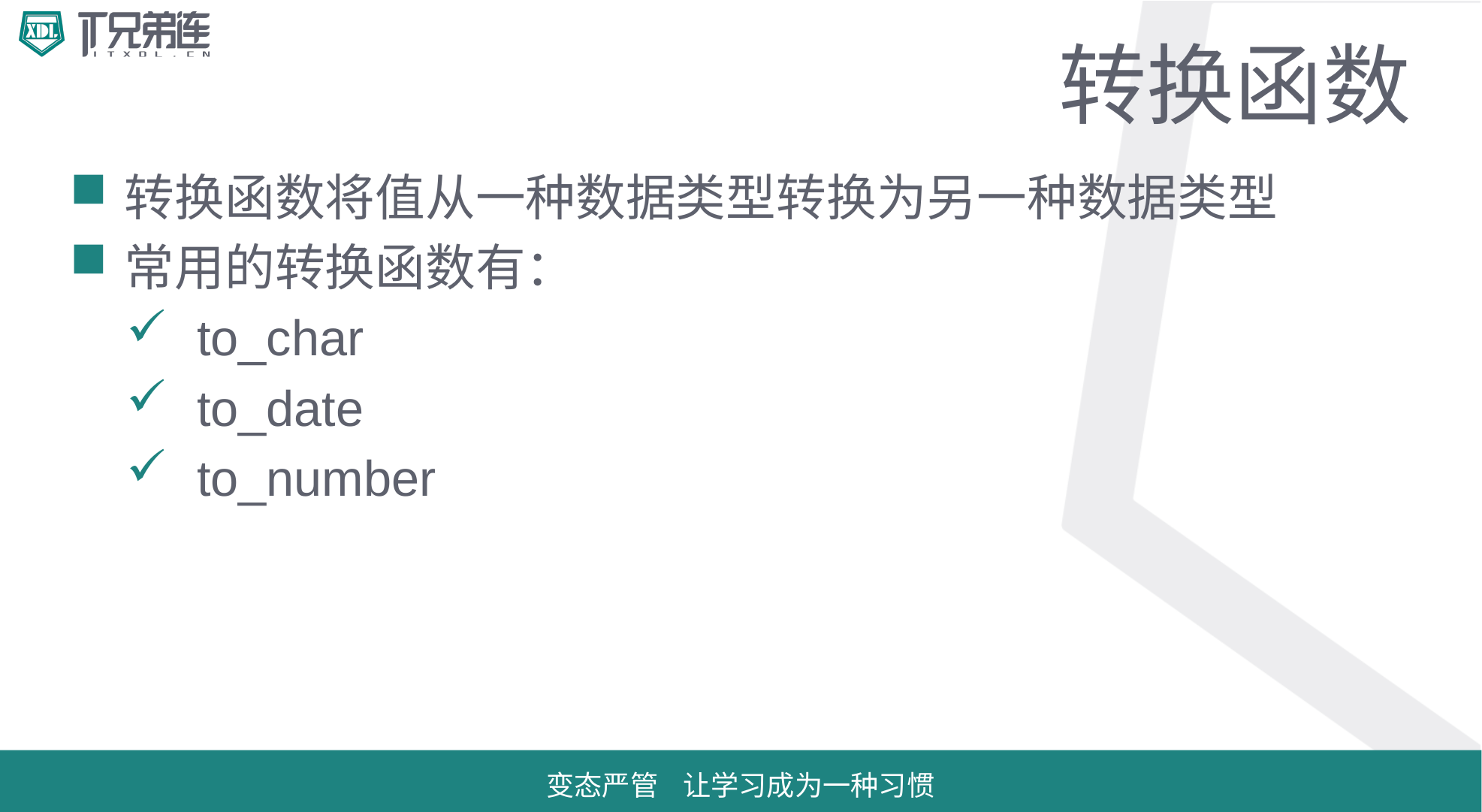

# 转换函数
转换函数将值从一种数据类型转换为另一种数据类型
常用的转换函数有：
to_char
to_date
to_number